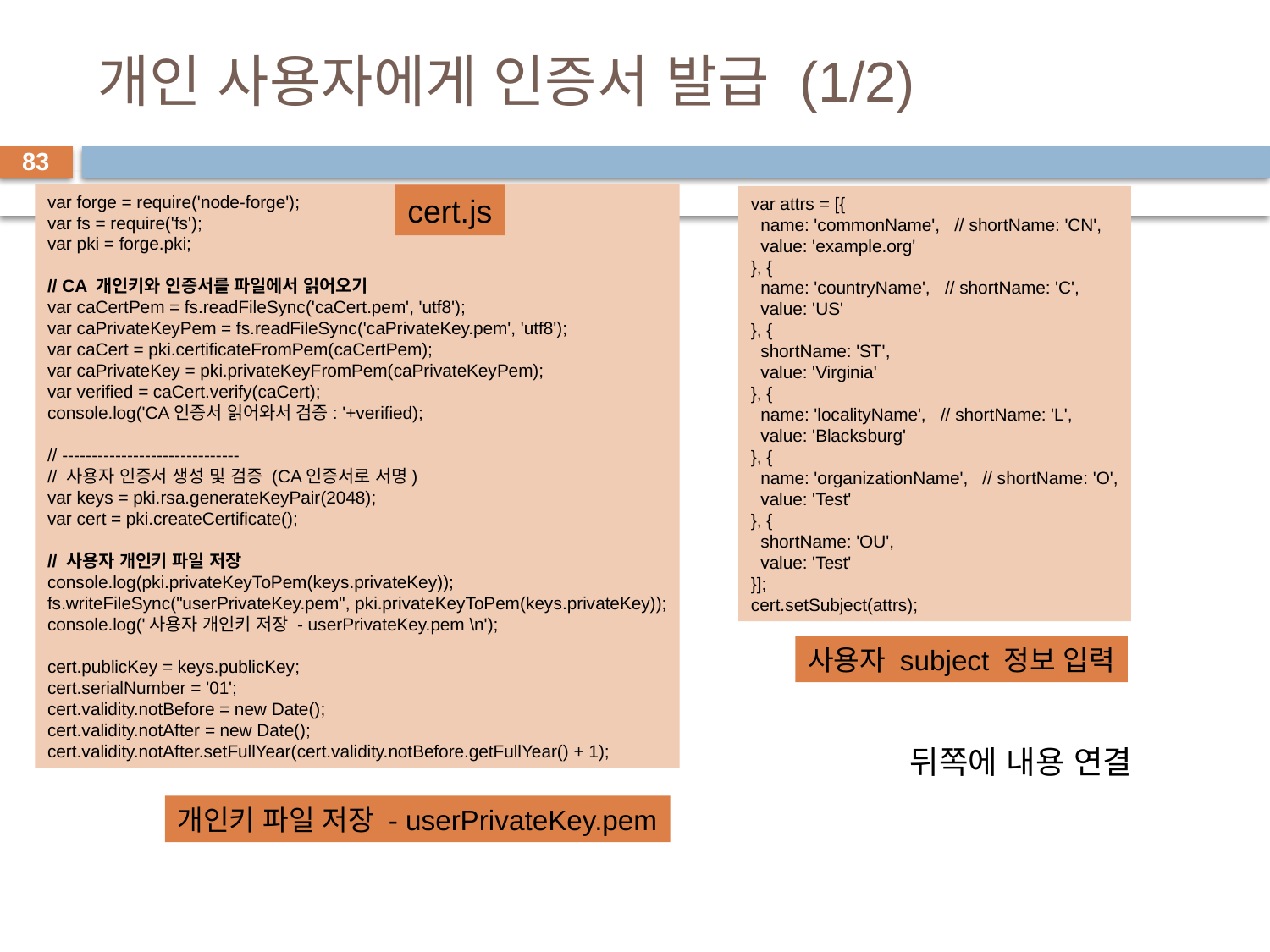

# 개인 사용자에게 인증서 발급 (1/2)
83
var forge = require('node-forge');
var fs = require('fs');
var pki = forge.pki;

// CA 개인키와 인증서를 파일에서 읽어오기
var caCertPem = fs.readFileSync('caCert.pem', 'utf8');
var caPrivateKeyPem = fs.readFileSync('caPrivateKey.pem', 'utf8');
var caCert = pki.certificateFromPem(caCertPem);
var caPrivateKey = pki.privateKeyFromPem(caPrivateKeyPem);
var verified = caCert.verify(caCert);
console.log('CA인증서 읽어와서 검증: '+verified);

// ------------------------------
// 사용자 인증서 생성 및 검증 (CA인증서로 서명)
var keys = pki.rsa.generateKeyPair(2048);
var cert = pki.createCertificate();

// 사용자 개인키 파일 저장
console.log(pki.privateKeyToPem(keys.privateKey));
fs.writeFileSync("userPrivateKey.pem", pki.privateKeyToPem(keys.privateKey));
console.log('사용자 개인키 저장 - userPrivateKey.pem \n');

cert.publicKey = keys.publicKey;
cert.serialNumber = '01';
cert.validity.notBefore = new Date();
cert.validity.notAfter = new Date();
cert.validity.notAfter.setFullYear(cert.validity.notBefore.getFullYear() + 1);
cert.js
var attrs = [{
  name: 'commonName',   // shortName: 'CN',
  value: 'example.org'
}, {
  name: 'countryName',   // shortName: 'C',
  value: 'US'
}, {
  shortName: 'ST',
  value: 'Virginia'
}, {
  name: 'localityName',   // shortName: 'L',
  value: 'Blacksburg'
}, {
  name: 'organizationName',   // shortName: 'O',
  value: 'Test'
}, {
  shortName: 'OU',
  value: 'Test'
}];
cert.setSubject(attrs);
사용자 subject 정보 입력
뒤쪽에 내용 연결
개인키 파일 저장 - userPrivateKey.pem